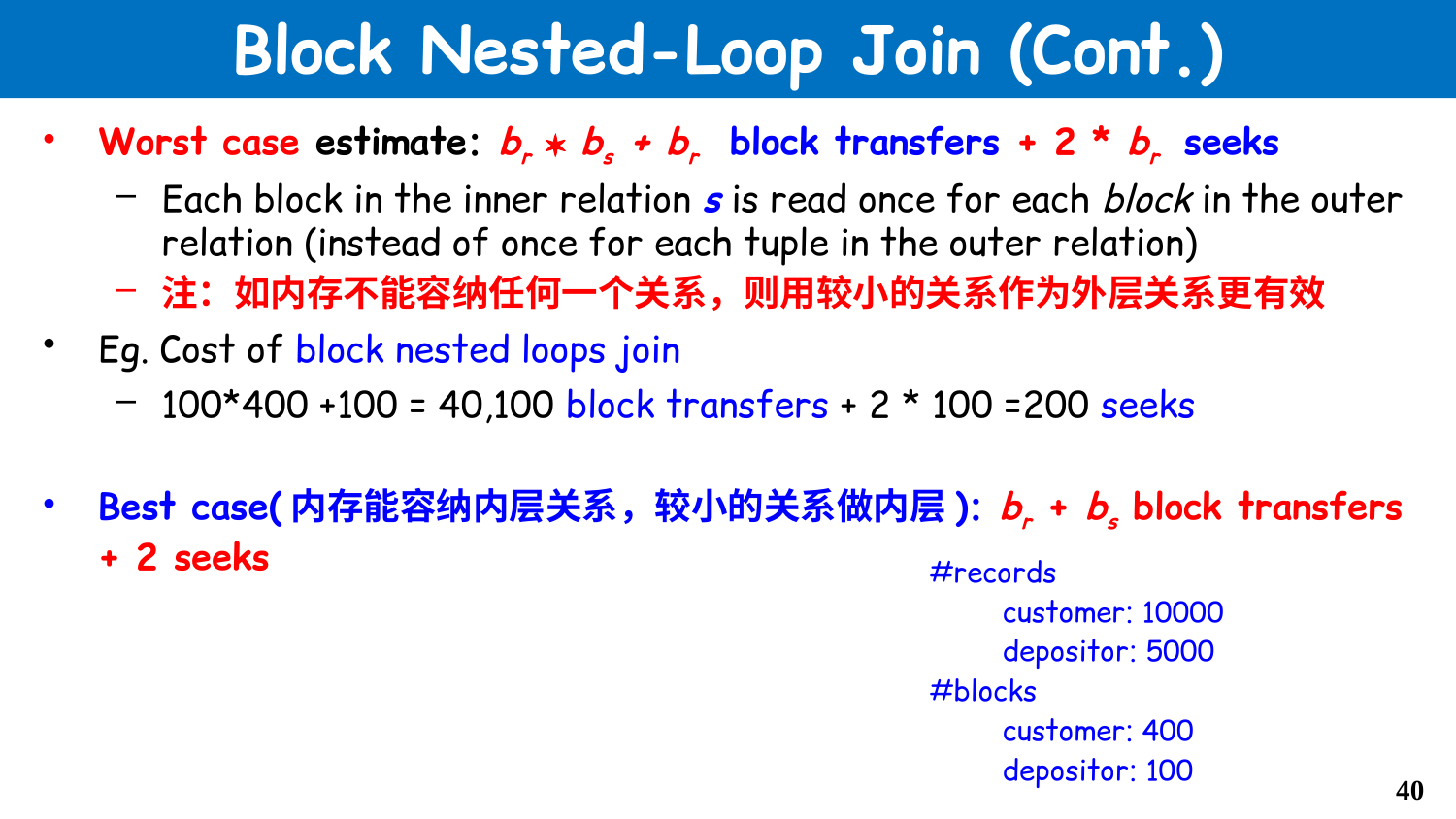

# Block Nested-Loop Join (Cont.)
Worst case estimate: br ∗ bs + br  block transfers + 2 * br  seeks
Each block in the inner relation s is read once for each block in the outer relation (instead of once for each tuple in the outer relation)
注：如内存不能容纳任何一个关系，则用较小的关系作为外层关系更有效
Eg. Cost of block nested loops join
100*400 +100 = 40,100 block transfers + 2 * 100 =200 seeks

Best case(内存能容纳内层关系，较小的关系做内层): br + bs block transfers + 2 seeks
#records
customer: 10000
depositor: 5000
#blocks
customer: 400
depositor: 100